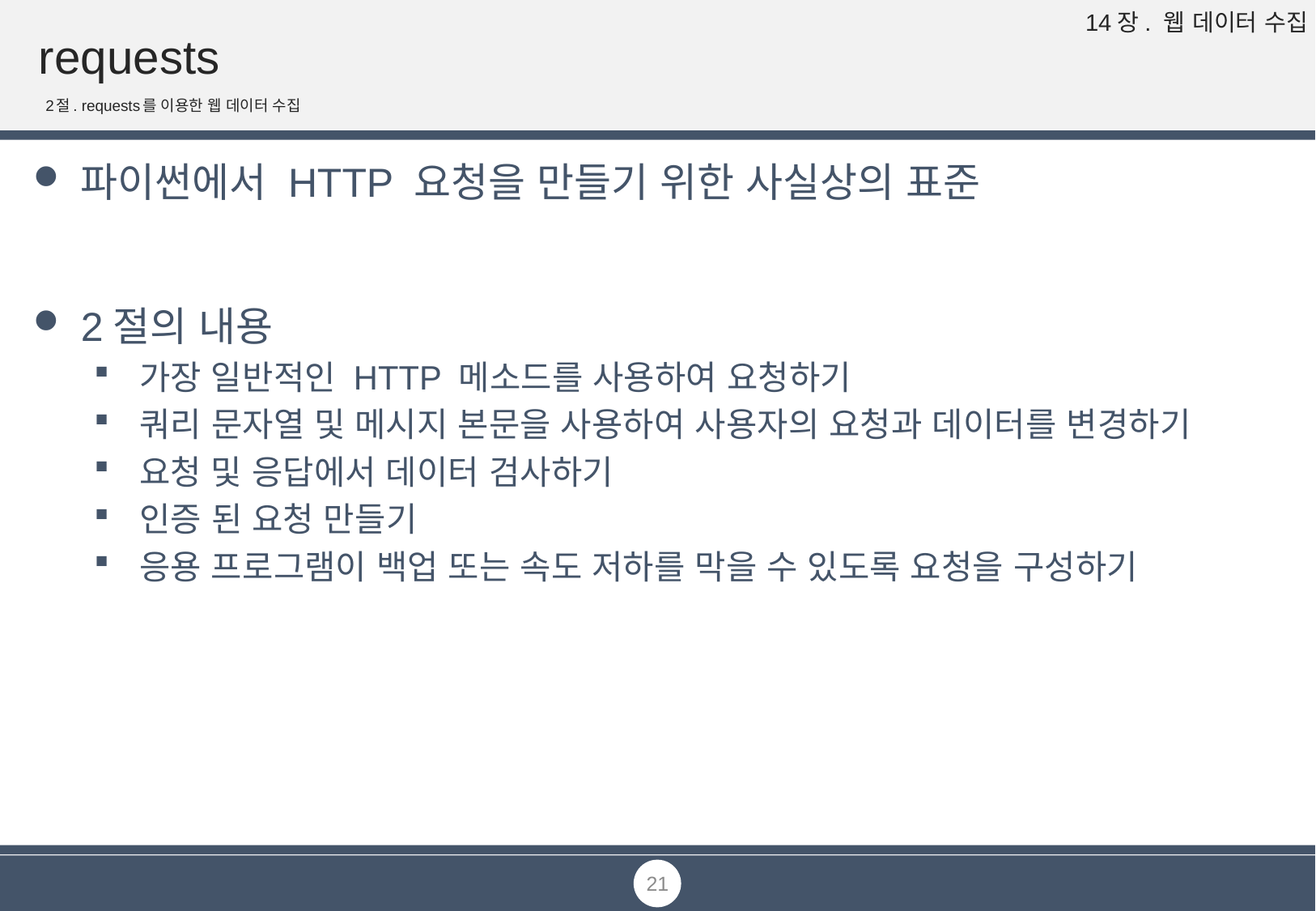

# requests
2절. requests를 이용한 웹 데이터 수집
파이썬에서 HTTP 요청을 만들기 위한 사실상의 표준

2절의 내용
가장 일반적인 HTTP 메소드를 사용하여 요청하기
쿼리 문자열 및 메시지 본문을 사용하여 사용자의 요청과 데이터를 변경하기
요청 및 응답에서 데이터 검사하기
인증 된 요청 만들기
응용 프로그램이 백업 또는 속도 저하를 막을 수 있도록 요청을 구성하기

21